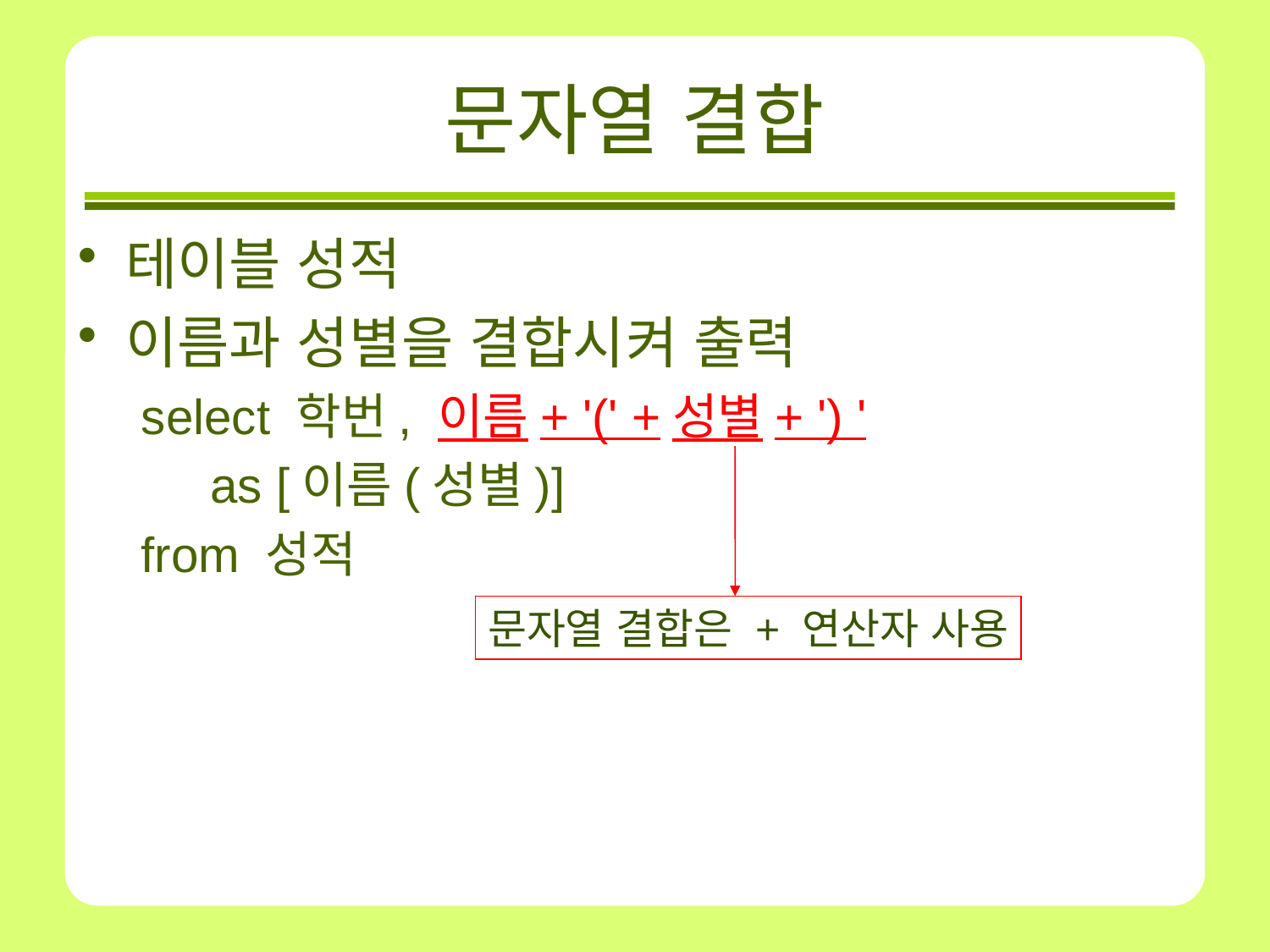

# 문자열 결합
테이블 성적
이름과 성별을 결합시켜 출력
select 학번, 이름+ '(' +성별+ ') '
     as [이름(성별)]
from 성적

문자열 결합은 + 연산자 사용